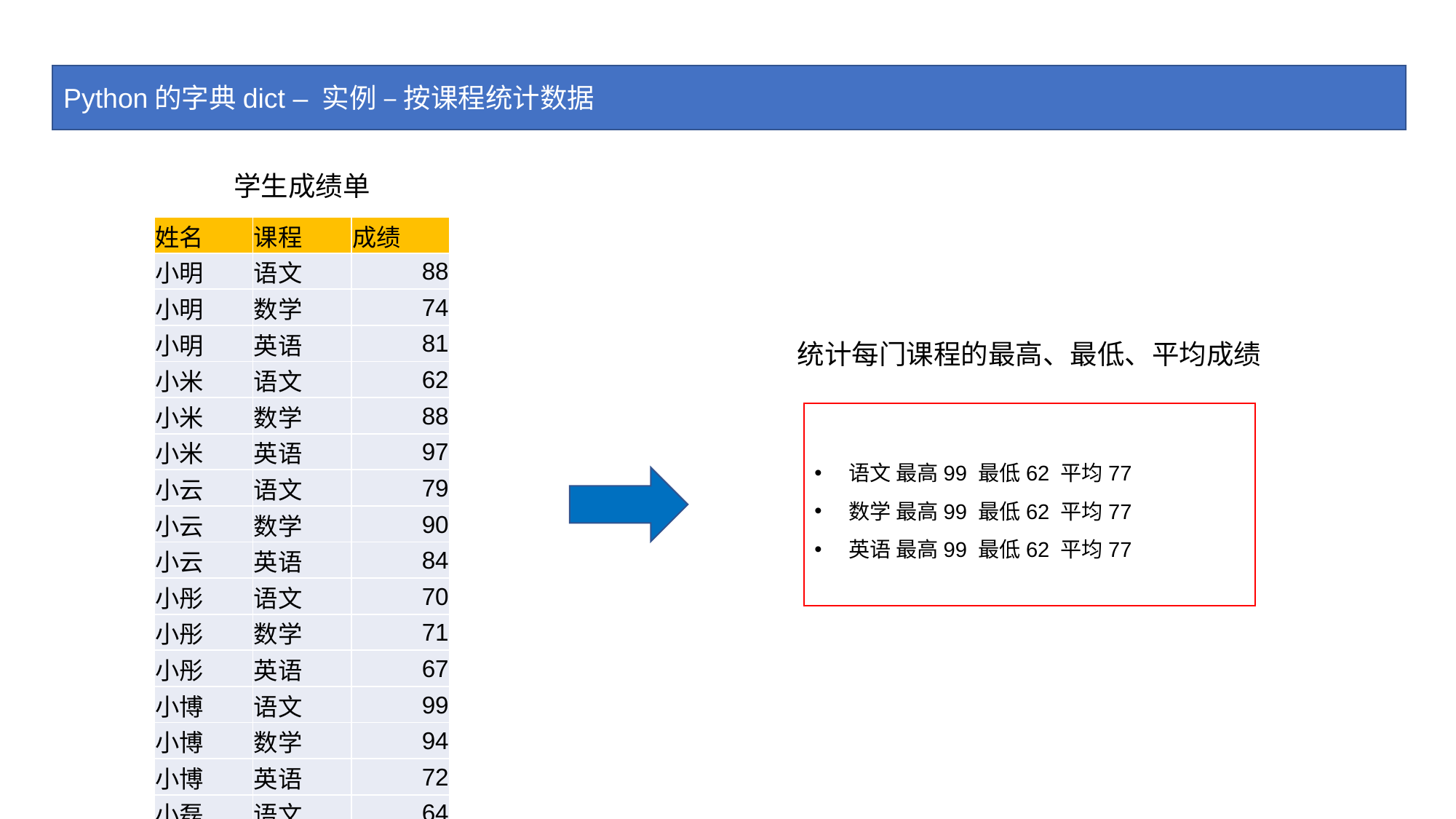

Python的字典dict – 实例 – 按课程统计数据
学生成绩单
| 姓名 | 课程 | 成绩 |
| --- | --- | --- |
| 小明 | 语文 | 88 |
| 小明 | 数学 | 74 |
| 小明 | 英语 | 81 |
| 小米 | 语文 | 62 |
| 小米 | 数学 | 88 |
| 小米 | 英语 | 97 |
| 小云 | 语文 | 79 |
| 小云 | 数学 | 90 |
| 小云 | 英语 | 84 |
| 小彤 | 语文 | 70 |
| 小彤 | 数学 | 71 |
| 小彤 | 英语 | 67 |
| 小博 | 语文 | 99 |
| 小博 | 数学 | 94 |
| 小博 | 英语 | 72 |
| 小磊 | 语文 | 64 |
| 小磊 | 数学 | 91 |
| 小磊 | 英语 | 84 |
统计每门课程的最高、最低、平均成绩
语文 最高99 最低62 平均77
数学 最高99 最低62 平均77
英语 最高99 最低62 平均77